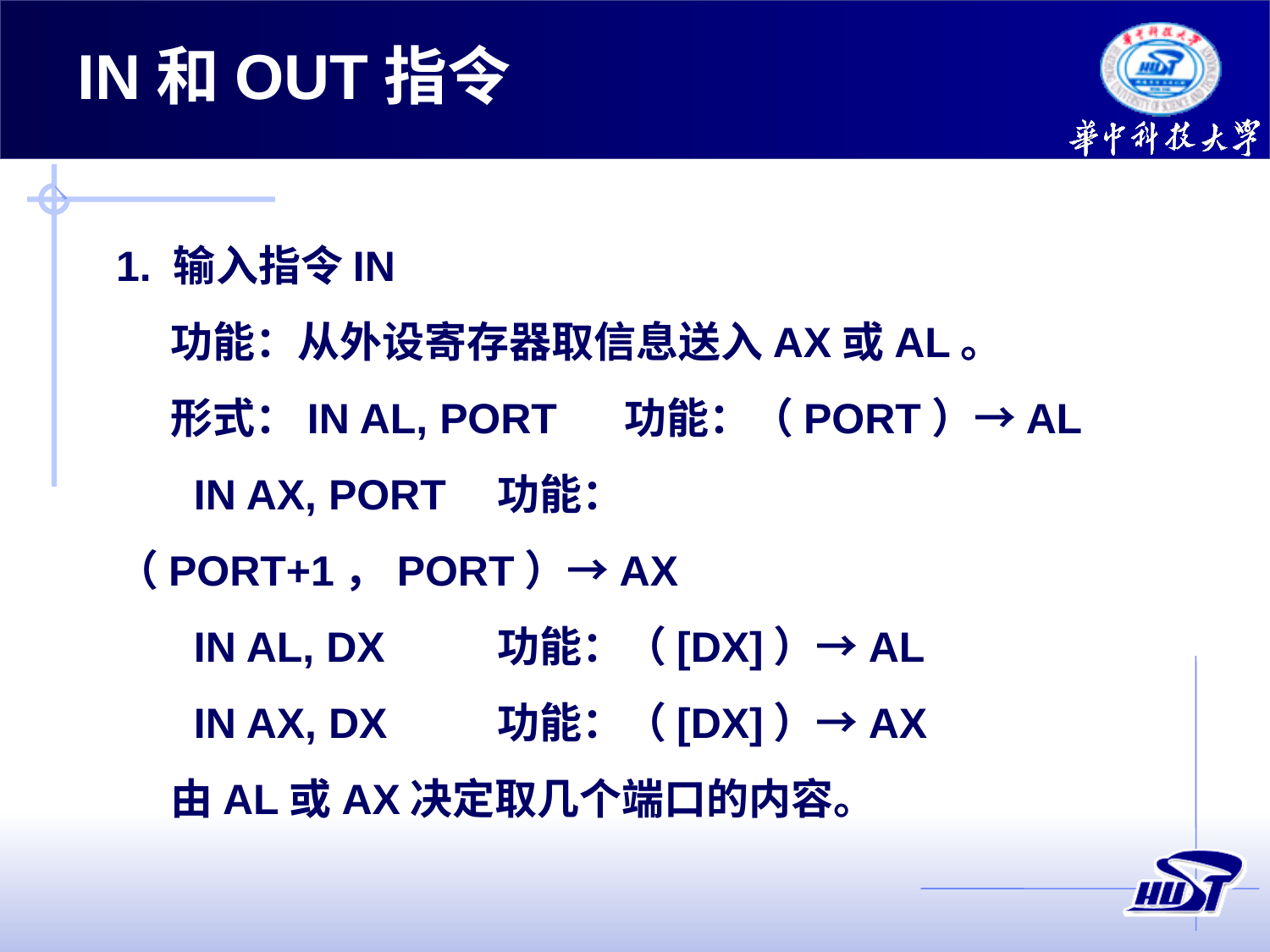

# IN和OUT指令
1. 输入指令IN
功能：从外设寄存器取信息送入AX或AL。
形式：IN AL, PORT	功能：（PORT）→AL
  IN AX, PORT	功能：（PORT+1，PORT）→AX
  IN AL, DX	功能：（[DX]）→AL
  IN AX, DX	功能：（[DX]）→AX
由AL或AX决定取几个端口的内容。